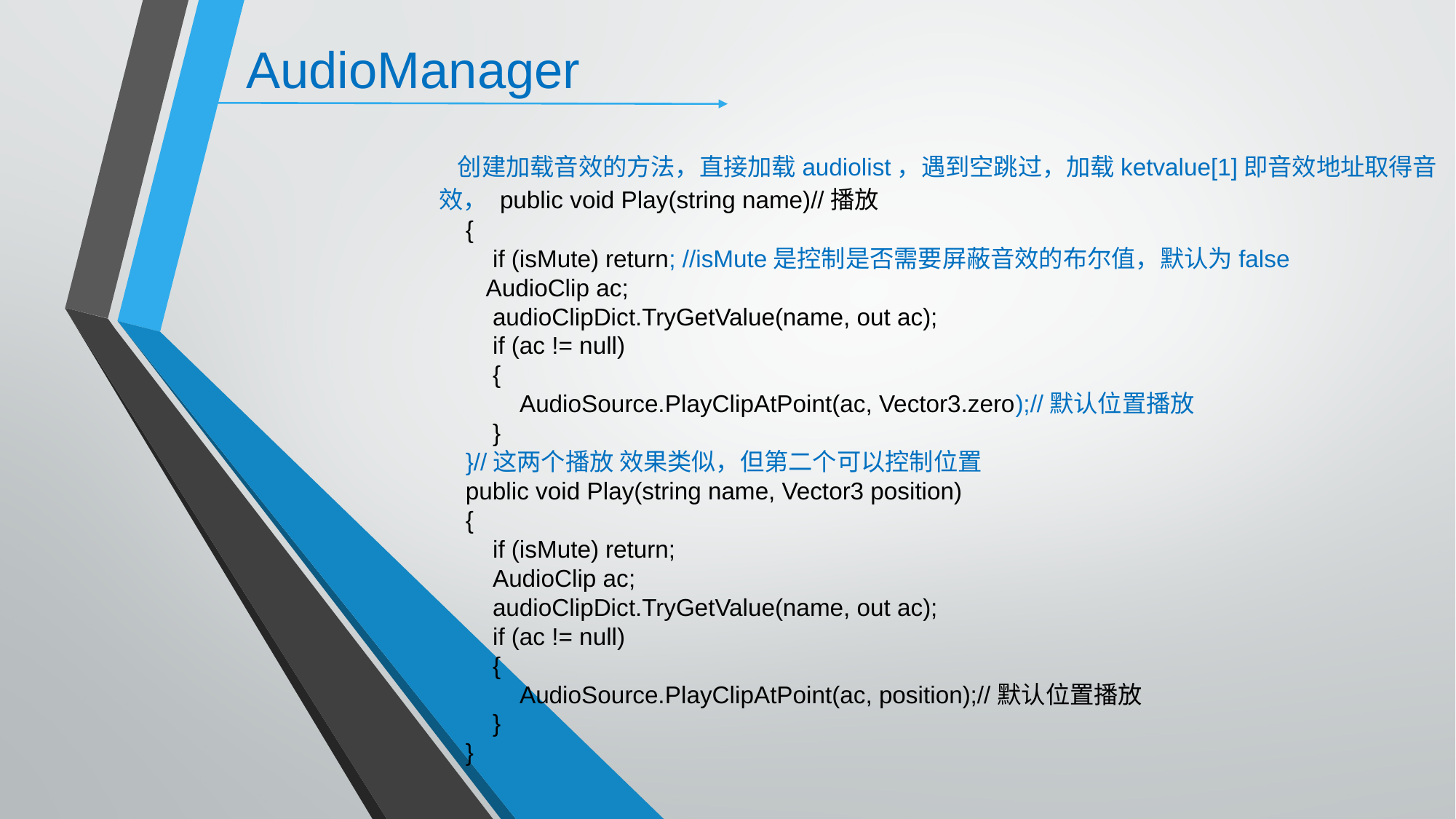

# AudioManager
  创建加载音效的方法，直接加载audiolist，遇到空跳过，加载ketvalue[1]即音效地址取得音效， public void Play(string name)//播放
    {
        if (isMute) return; //isMute是控制是否需要屏蔽音效的布尔值，默认为false
       AudioClip ac;
        audioClipDict.TryGetValue(name, out ac);
        if (ac != null)
        {
            AudioSource.PlayClipAtPoint(ac, Vector3.zero);//默认位置播放
        }
    }//这两个播放 效果类似，但第二个可以控制位置
    public void Play(string name, Vector3 position)
    {
        if (isMute) return;
        AudioClip ac;
        audioClipDict.TryGetValue(name, out ac);
        if (ac != null)
        {
            AudioSource.PlayClipAtPoint(ac, position);//默认位置播放
        }
    }